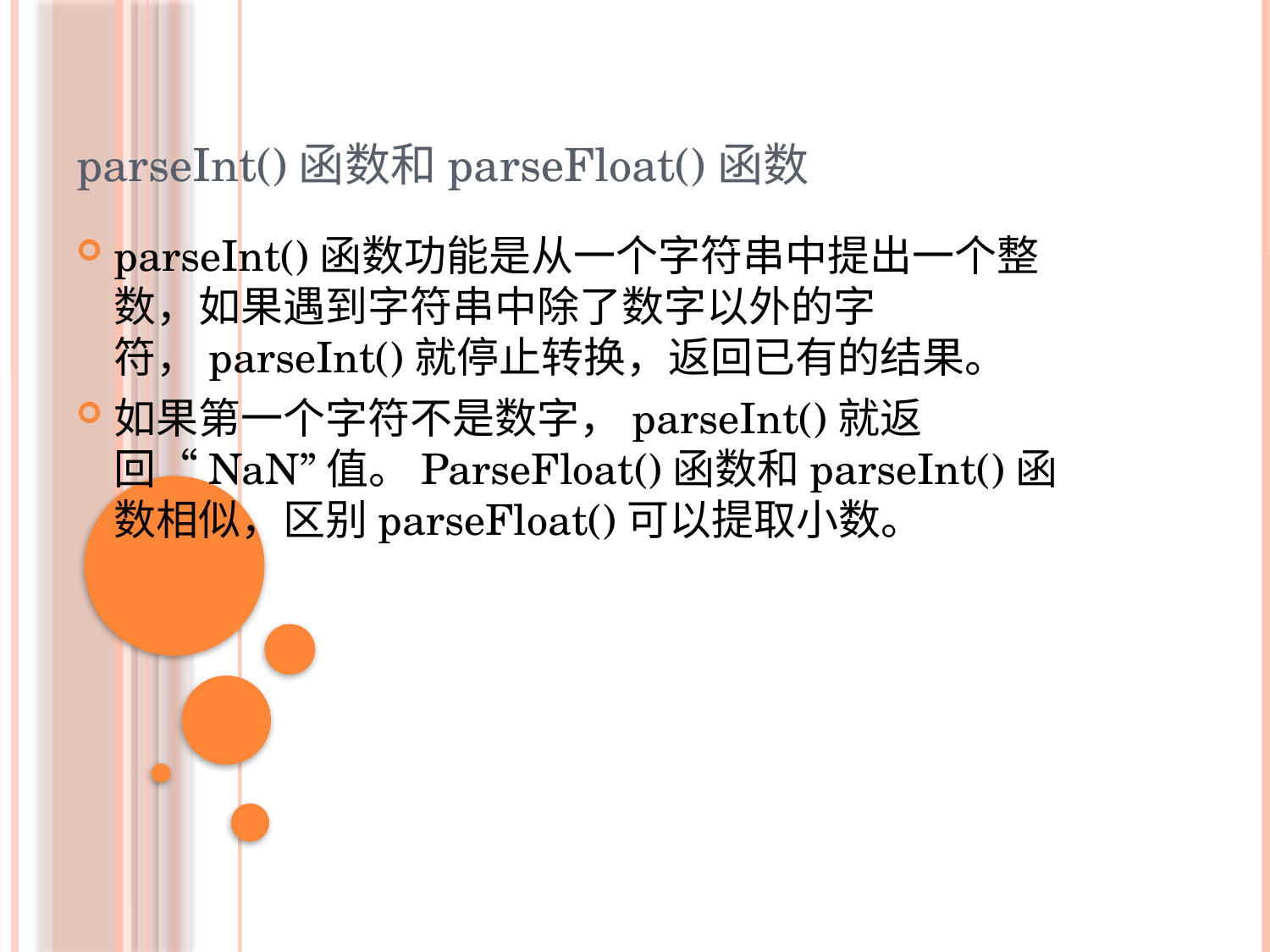

parseInt()函数和parseFloat()函数
parseInt()函数功能是从一个字符串中提出一个整数，如果遇到字符串中除了数字以外的字符，parseInt()就停止转换，返回已有的结果。
如果第一个字符不是数字，parseInt()就返回“NaN”值。ParseFloat()函数和parseInt()函数相似，区别parseFloat()可以提取小数。